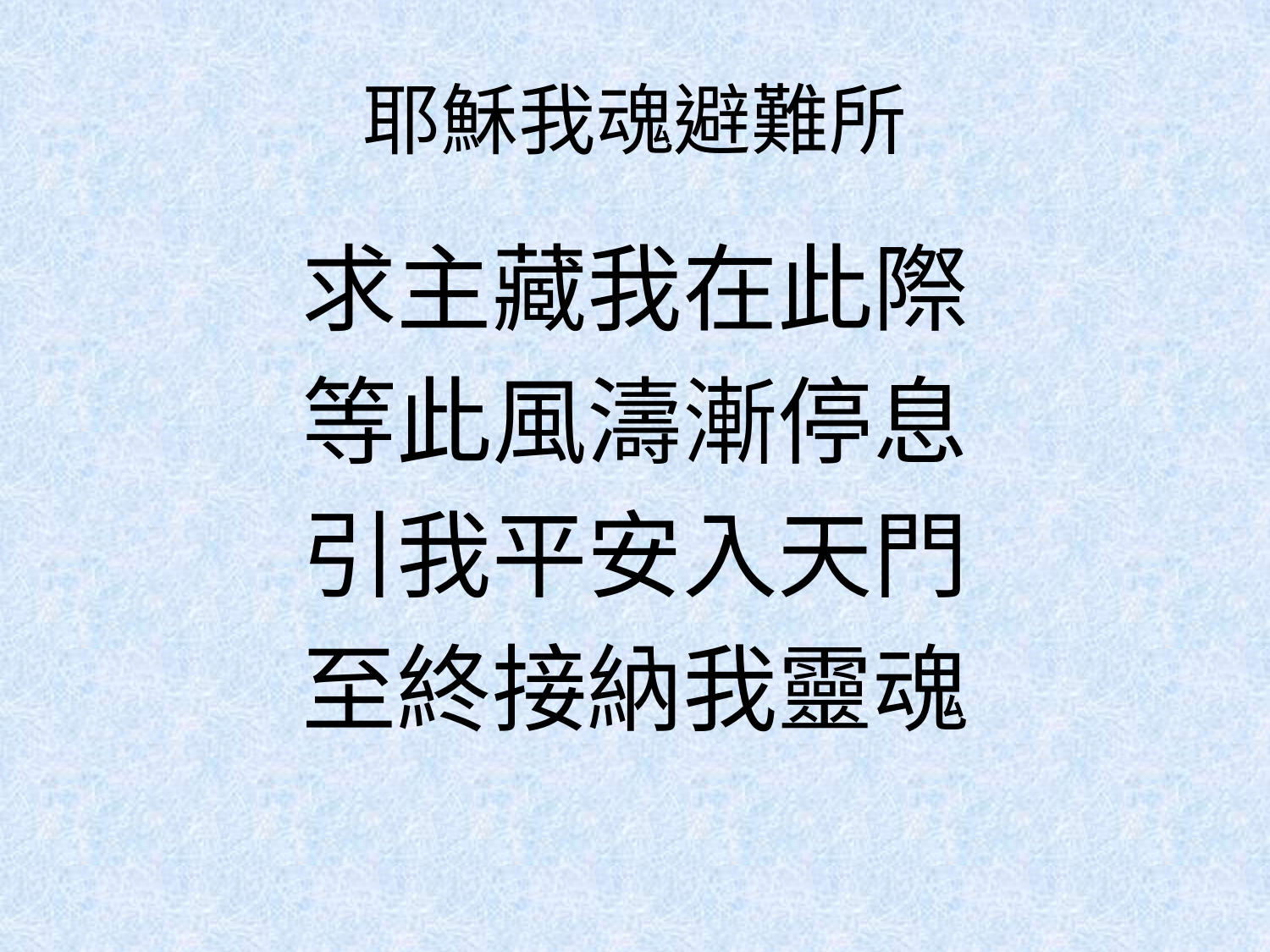

# 耶穌我魂避難所
求主藏我在此際
等此風濤漸停息
引我平安入天門
至終接納我靈魂